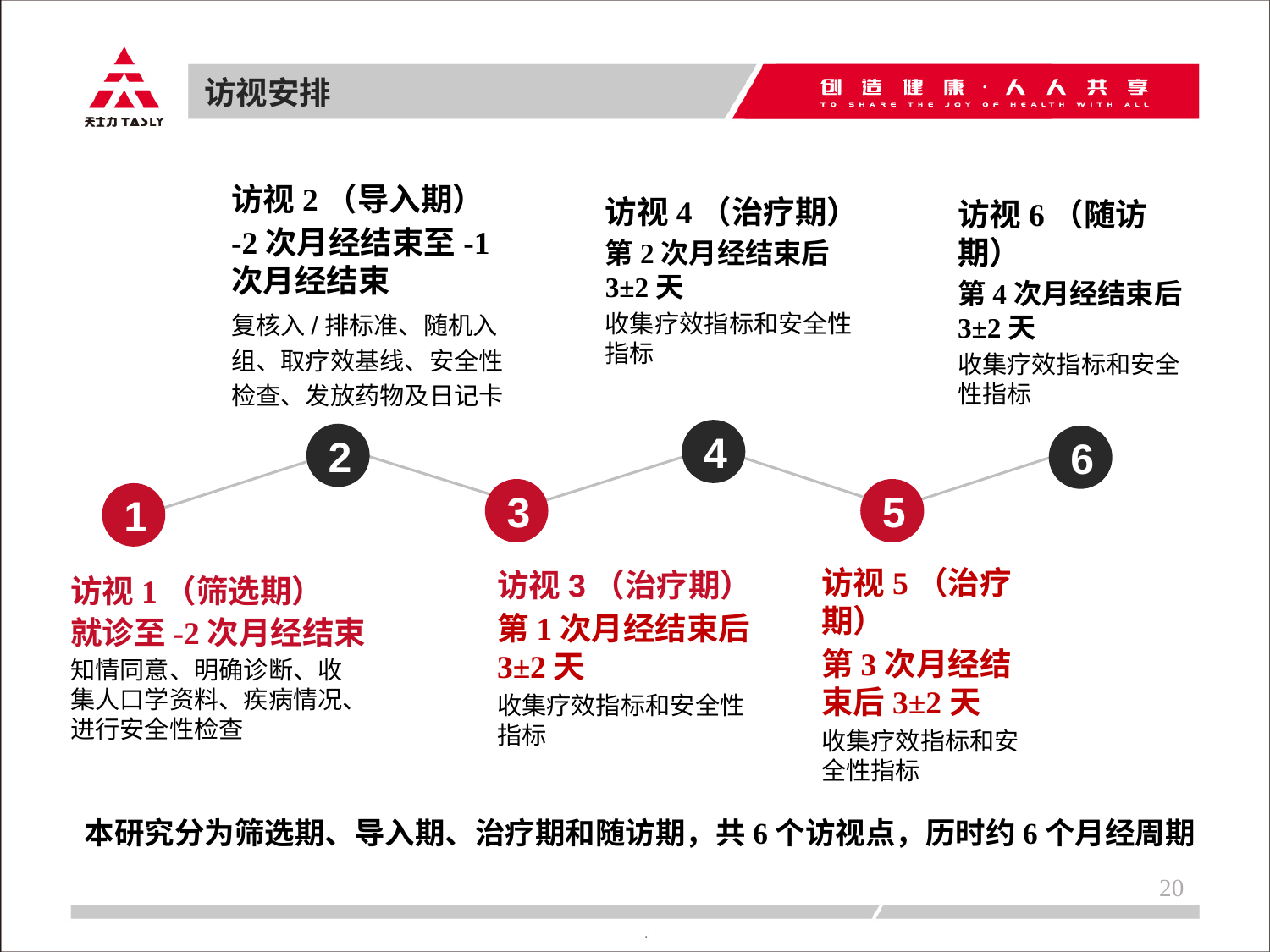

访视安排
访视2（导入期）
-2次月经结束至-1次月经结束
复核入/排标准、随机入组、取疗效基线、安全性检查、发放药物及日记卡
访视4（治疗期）
第2次月经结束后3±2天
收集疗效指标和安全性指标
访视6（随访期）
第4次月经结束后3±2天
收集疗效指标和安全性指标
4
2
6

3
5
1
访视5（治疗期）
第3次月经结束后3±2天
收集疗效指标和安全性指标
访视3（治疗期）
第1次月经结束后3±2天
收集疗效指标和安全性指标
访视1（筛选期）
就诊至-2次月经结束
知情同意、明确诊断、收集人口学资料、疾病情况、进行安全性检查
本研究分为筛选期、导入期、治疗期和随访期，共6个访视点，历时约6个月经周期
20